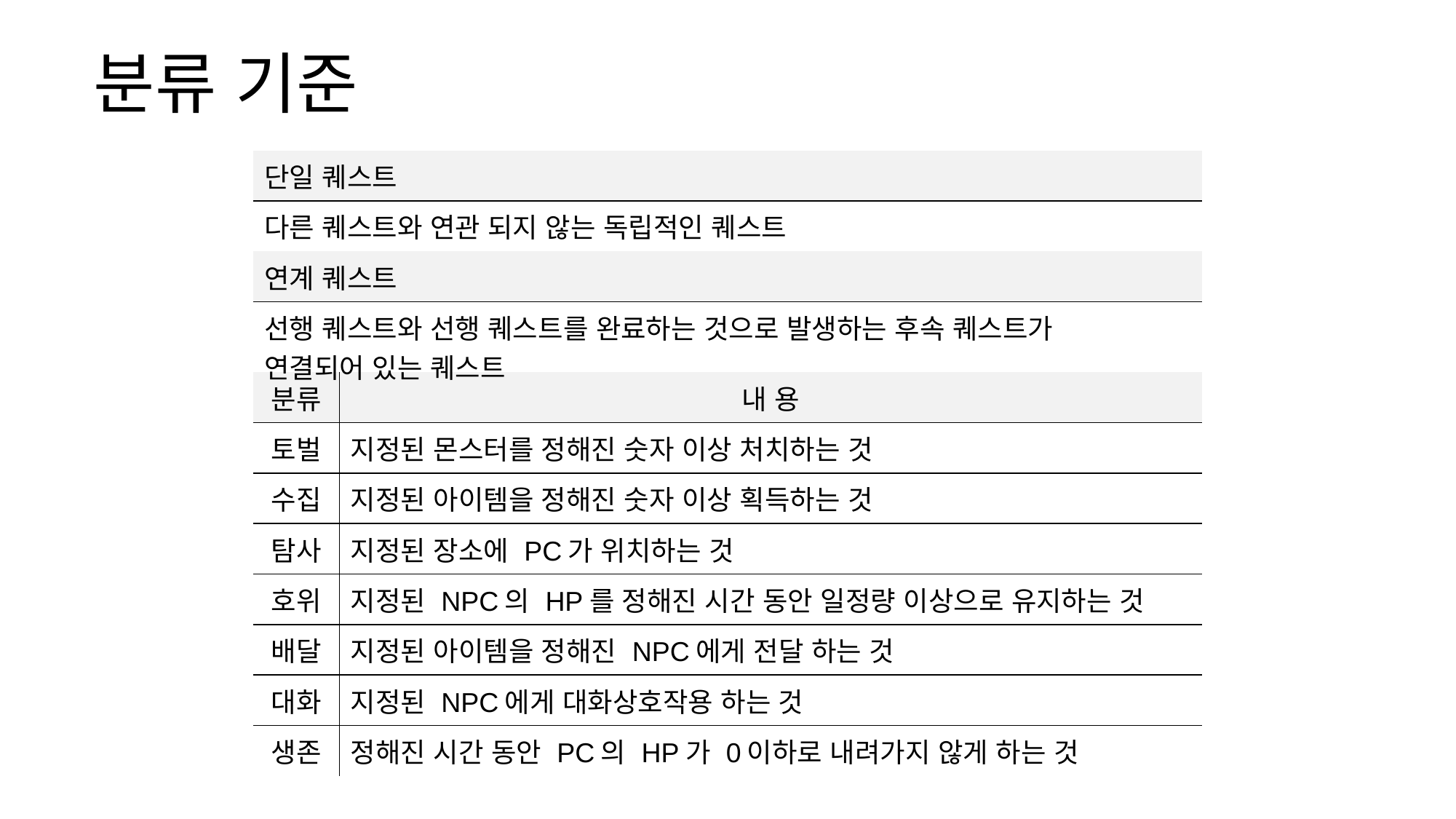

분류 기준
| 단일 퀘스트 |
| --- |
| 다른 퀘스트와 연관 되지 않는 독립적인 퀘스트 |
| 연계 퀘스트 |
| 선행 퀘스트와 선행 퀘스트를 완료하는 것으로 발생하는 후속 퀘스트가 연결되어 있는 퀘스트 |
| 분류 | 내 용 |
| --- | --- |
| 토벌 | 지정된 몬스터를 정해진 숫자 이상 처치하는 것 |
| 수집 | 지정된 아이템을 정해진 숫자 이상 획득하는 것 |
| 탐사 | 지정된 장소에 PC가 위치하는 것 |
| 호위 | 지정된 NPC의 HP를 정해진 시간 동안 일정량 이상으로 유지하는 것 |
| 배달 | 지정된 아이템을 정해진 NPC에게 전달 하는 것 |
| 대화 | 지정된 NPC에게 대화상호작용 하는 것 |
| 생존 | 정해진 시간 동안 PC의 HP가 0이하로 내려가지 않게 하는 것 |